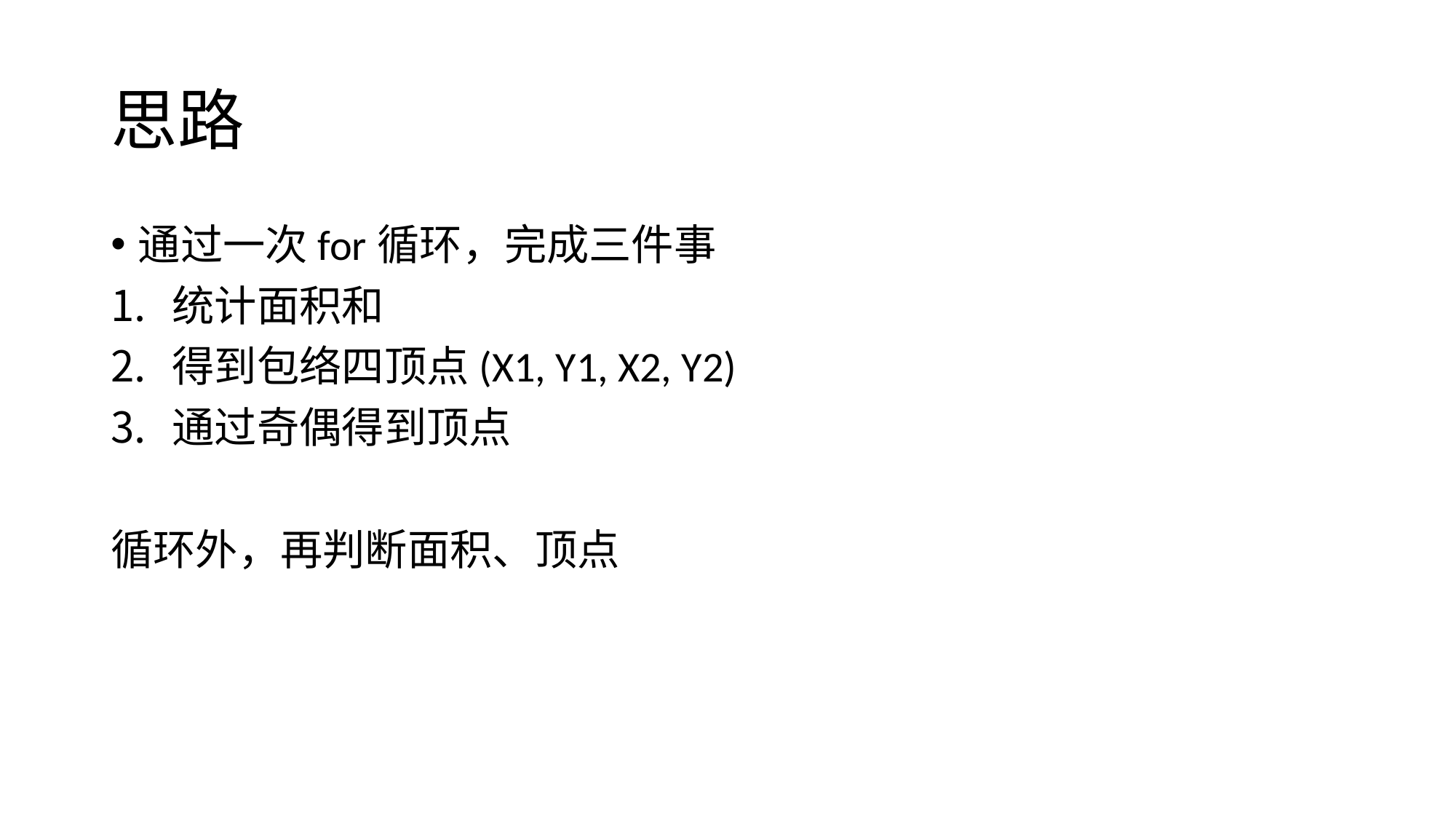

# 思路
通过一次for循环，完成三件事
统计面积和
得到包络四顶点(X1, Y1, X2, Y2)
通过奇偶得到顶点

循环外，再判断面积、顶点